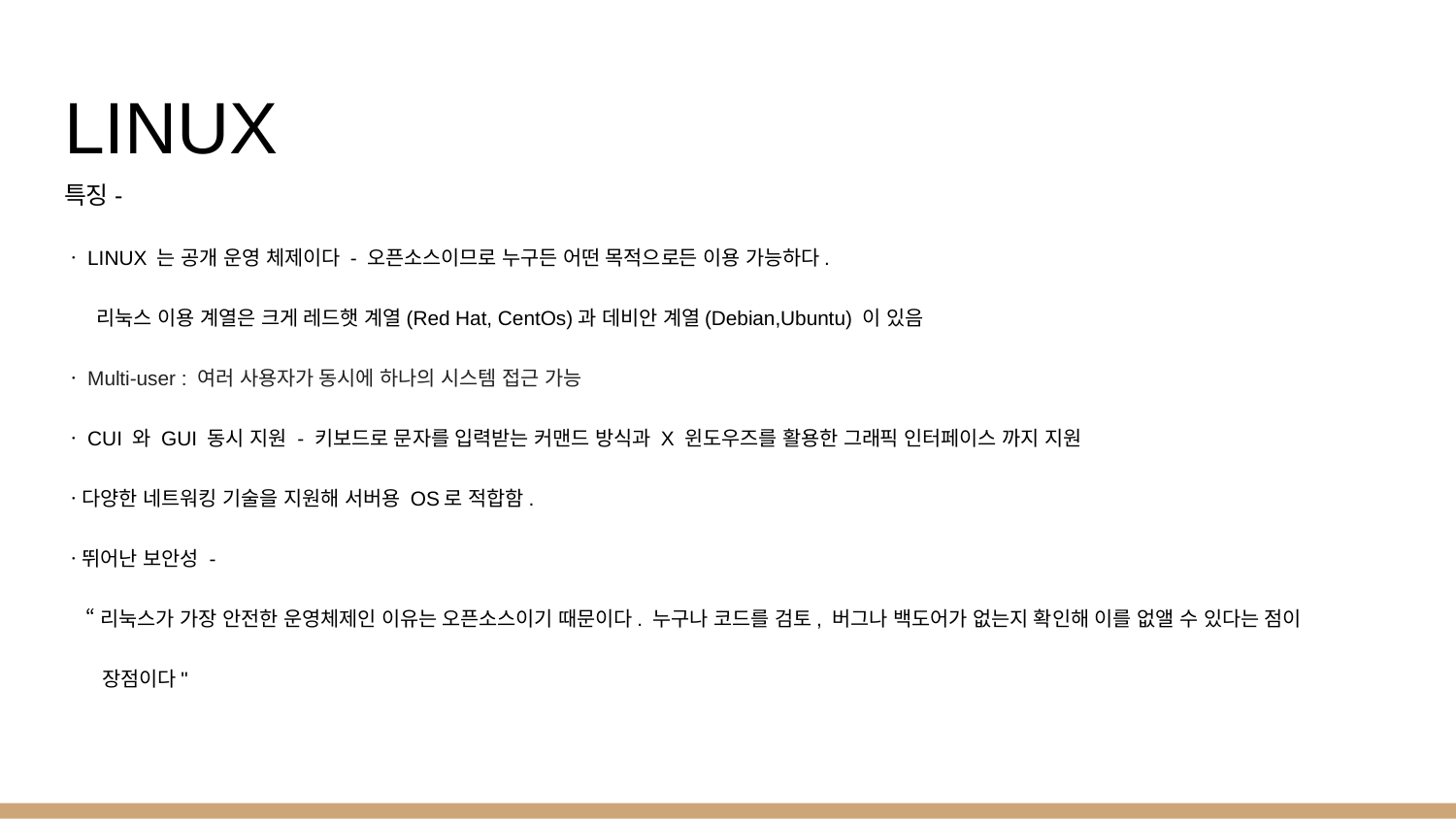

# LINUX
특징-
ㆍLINUX 는 공개 운영 체제이다 - 오픈소스이므로 누구든 어떤 목적으로든 이용 가능하다.
     리눅스 이용 계열은 크게 레드햇 계열(Red Hat, CentOs)과 데비안 계열(Debian,Ubuntu) 이 있음
ㆍMulti-user : 여러 사용자가 동시에 하나의 시스템 접근 가능
ㆍCUI 와 GUI 동시 지원 - 키보드로 문자를 입력받는 커맨드 방식과 X 윈도우즈를 활용한 그래픽 인터페이스 까지 지원
ㆍ다양한 네트워킹 기술을 지원해 서버용 OS로 적합함.
ㆍ뛰어난 보안성 -
    “리눅스가 가장 안전한 운영체제인 이유는 오픈소스이기 때문이다. 누구나 코드를 검토, 버그나 백도어가 없는지 확인해 이를 없앨 수 있다는 점이
      장점이다"